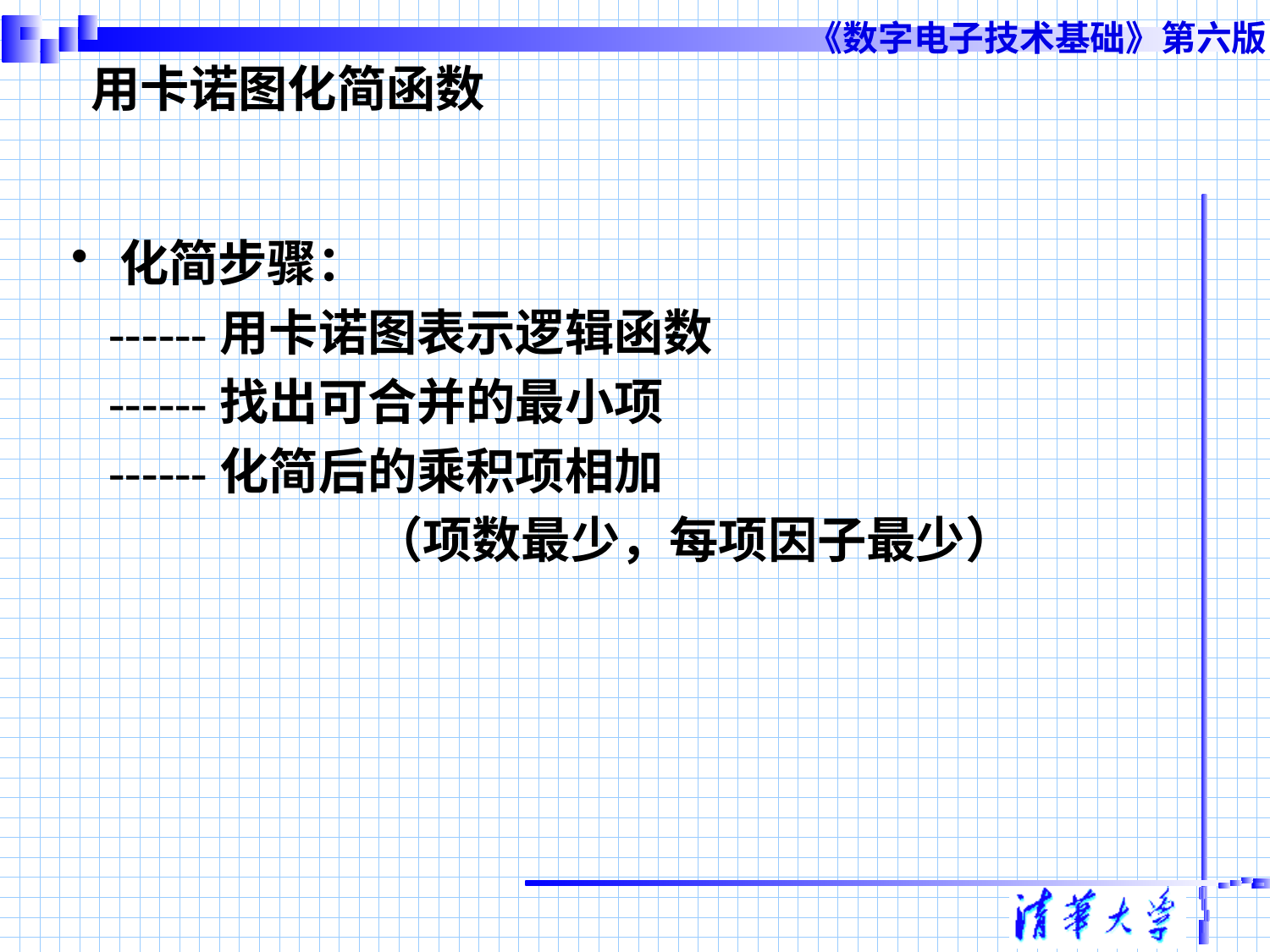

# 用卡诺图化简函数
化简步骤：
   ------用卡诺图表示逻辑函数
   ------找出可合并的最小项
   ------化简后的乘积项相加
			（项数最少，每项因子最少）